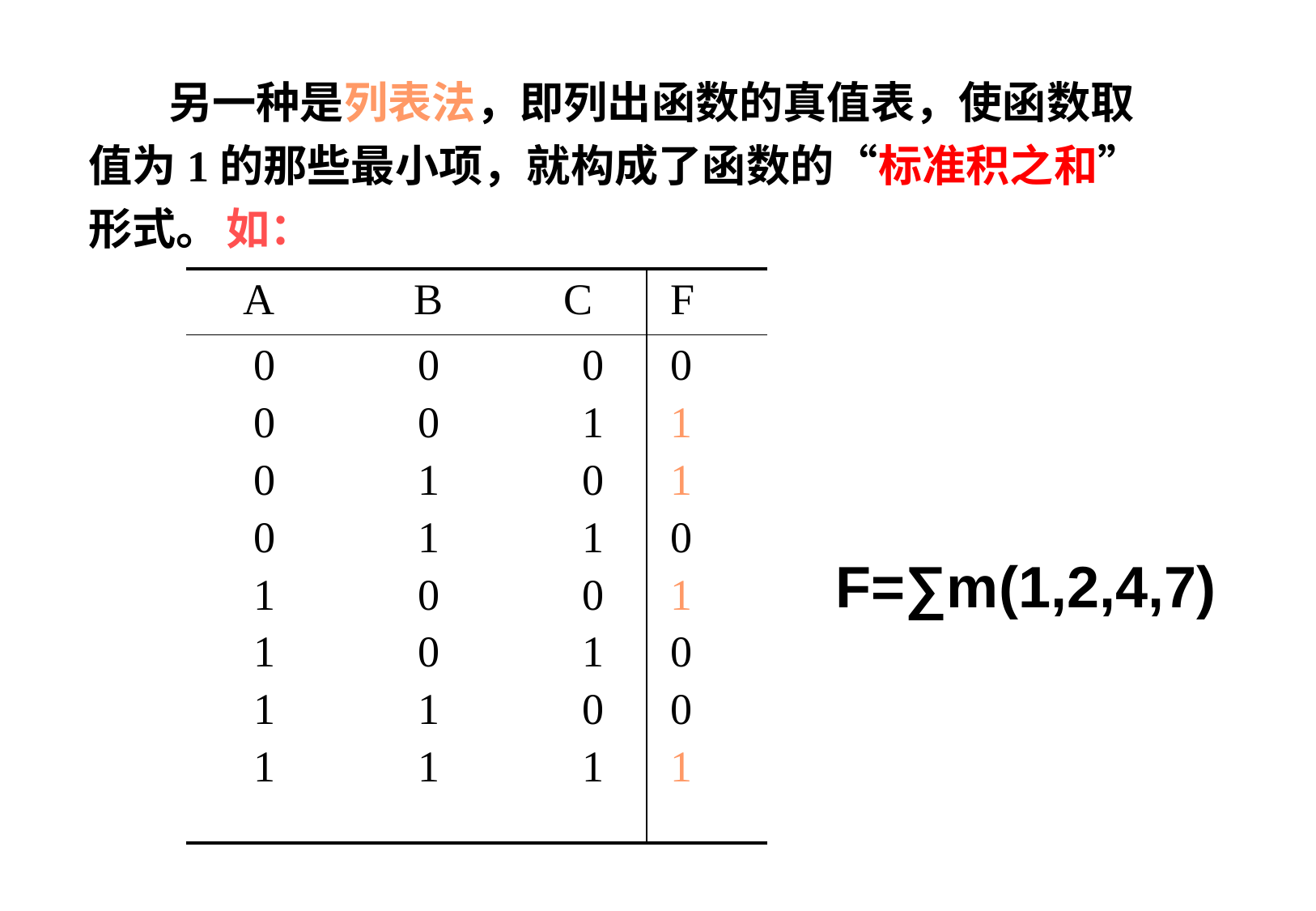

另一种是列表法，即列出函数的真值表，使函数取值为1的那些最小项，就构成了函数的“标准积之和”形式。 如：
| A B C | F |
| --- | --- |
| 0 0 0 0 0 1 0 1 0 0 1 1 1 0 0 1 0 1 1 1 0 1 1 1 | 0 1 1 0 1 0 0 1 |
F=∑m(1,2,4,7)